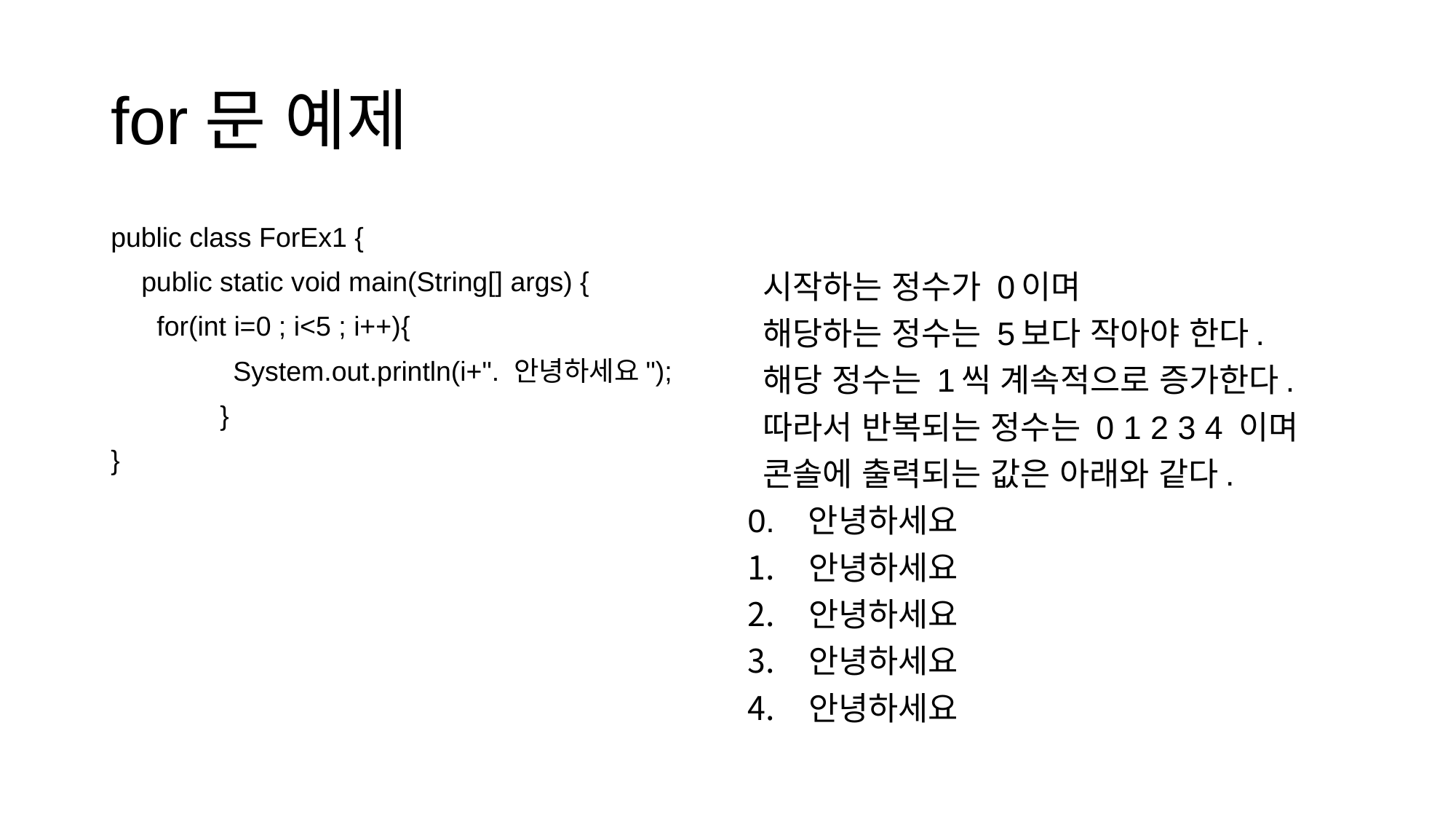

# for문 예제
public class ForEx1 {
    public static void main(String[] args) {
      for(int i=0 ; i<5 ; i++){
                System.out.println(i+". 안녕하세요");
	}
}

 시작하는 정수가 0이며
 해당하는 정수는 5보다 작아야 한다.
 해당 정수는 1씩 계속적으로 증가한다.
 따라서 반복되는 정수는 0 1 2 3 4 이며
 콘솔에 출력되는 값은 아래와 같다.
0.   안녕하세요
안녕하세요
안녕하세요
안녕하세요
안녕하세요